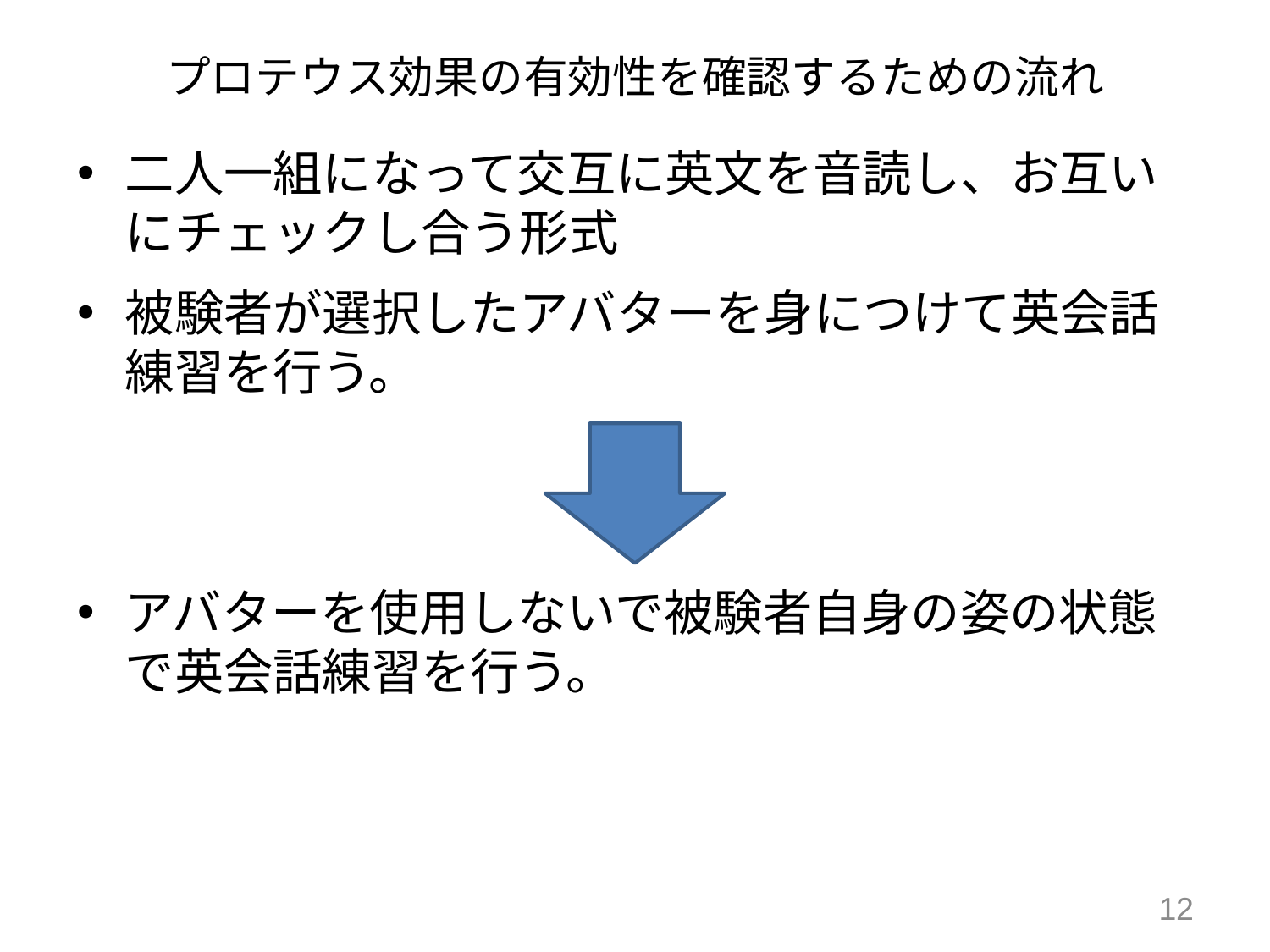

# プロテウス効果の有効性を確認するための流れ
二人一組になって交互に英文を音読し、お互いにチェックし合う形式
被験者が選択したアバターを身につけて英会話練習を行う。

アバターを使用しないで被験者自身の姿の状態で英会話練習を行う。

12